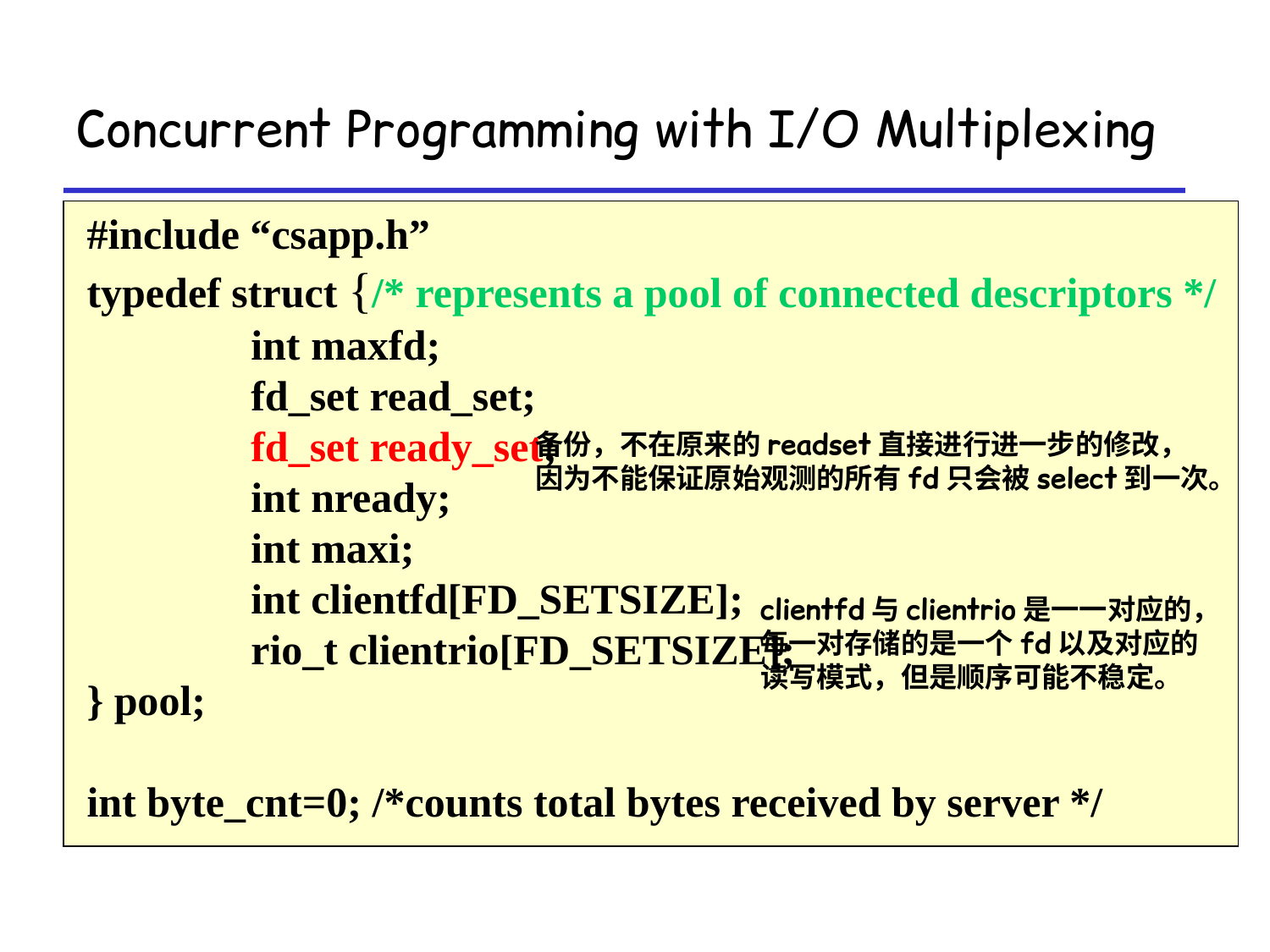

# Concurrent Programming with I/O Multiplexing
 #include “csapp.h”
 typedef struct {/* represents a pool of connected descriptors */
		int maxfd;
		fd_set read_set;
		fd_set ready_set;
		int nready;
		int maxi;
		int clientfd[FD_SETSIZE];
		rio_t clientrio[FD_SETSIZE];
 } pool;

 int byte_cnt=0; /*counts total bytes received by server */
备份，不在原来的readset直接进行进一步的修改，
因为不能保证原始观测的所有fd只会被select到一次。
clientfd与clientrio是一一对应的，
每一对存储的是一个fd以及对应的
读写模式，但是顺序可能不稳定。
47